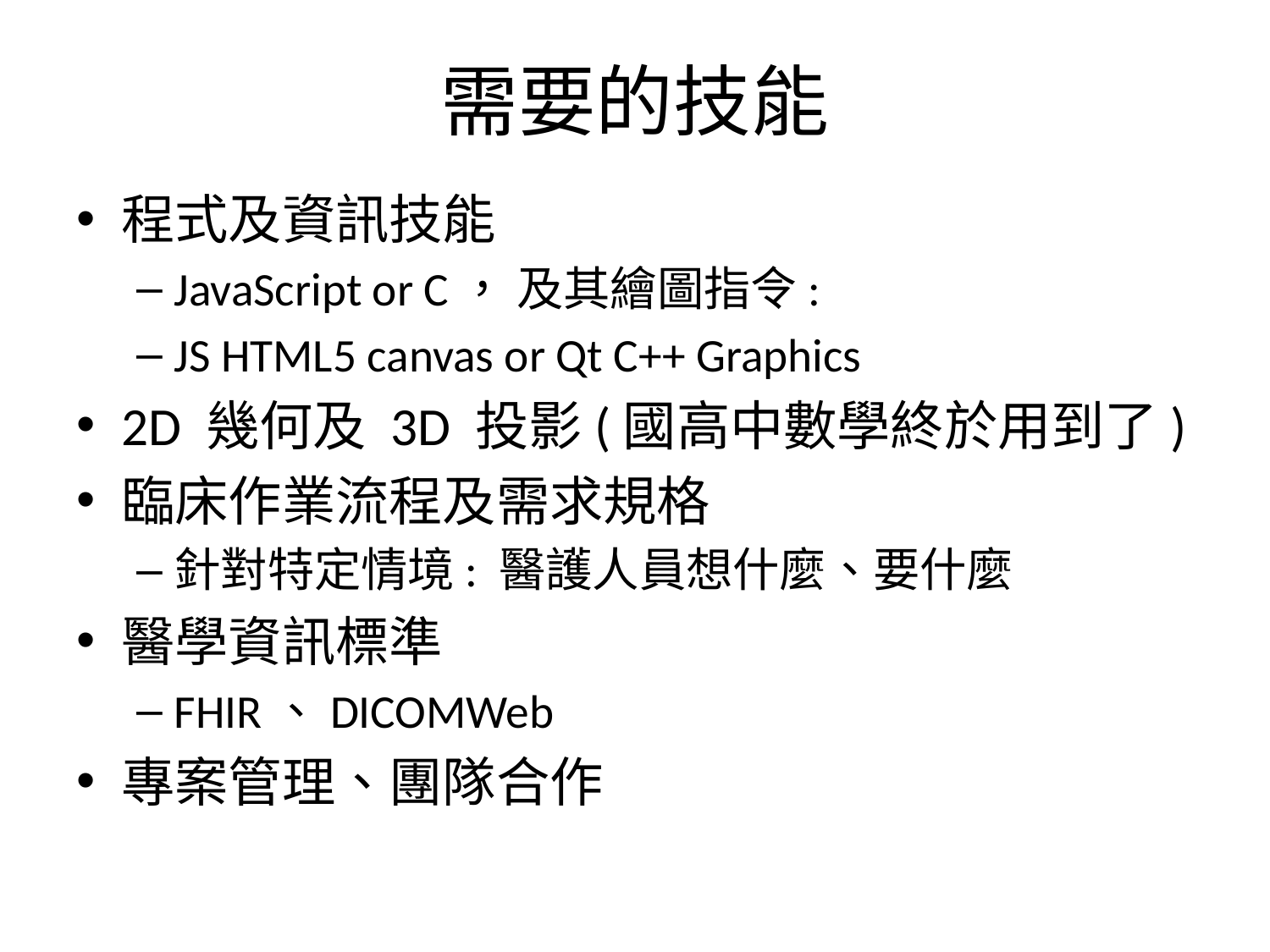

# 需要的技能
程式及資訊技能
JavaScript or C， 及其繪圖指令:
JS HTML5 canvas or Qt C++ Graphics
2D 幾何及 3D 投影(國高中數學終於用到了)
臨床作業流程及需求規格
針對特定情境: 醫護人員想什麼、要什麼
醫學資訊標準
FHIR、DICOMWeb
專案管理、團隊合作